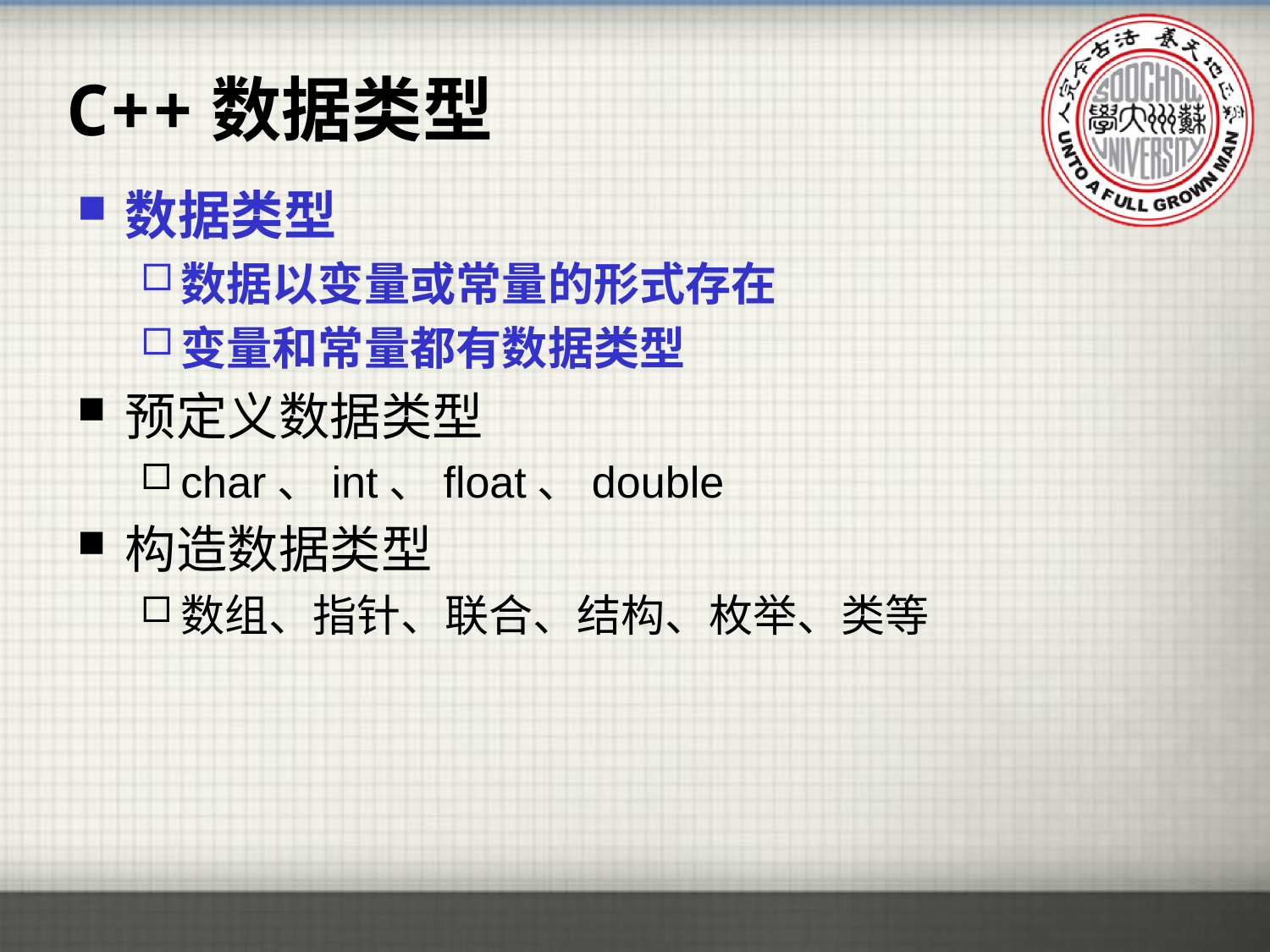

C++数据类型
数据类型
数据以变量或常量的形式存在
变量和常量都有数据类型
预定义数据类型
char、int、float、double
构造数据类型
数组、指针、联合、结构、枚举、类等